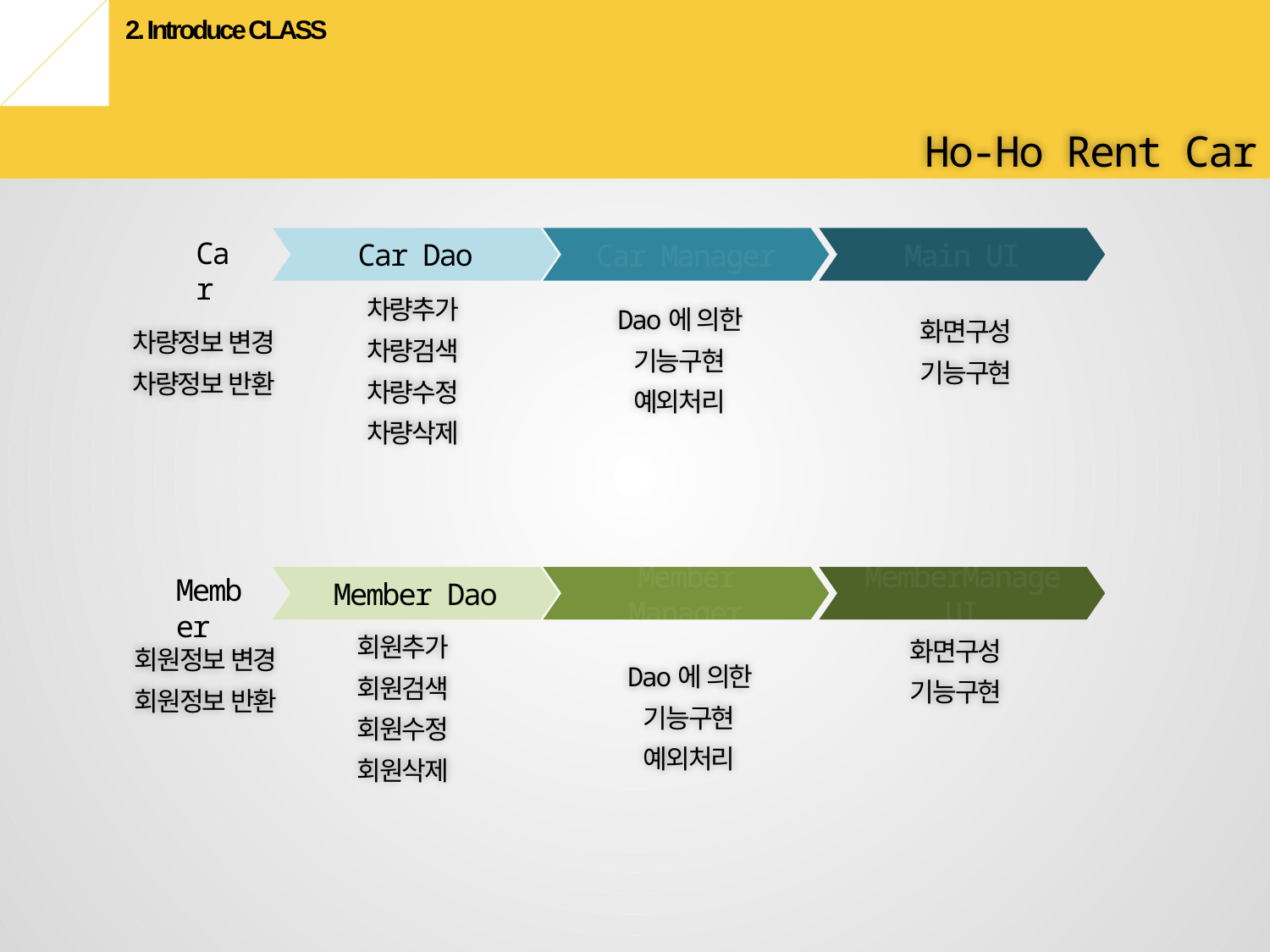

2. Introduce CLASS
Ho-Ho Rent Car
Car
Car Dao
Car Manager
Main UI

화면구성
기능구현
차량추가
차량검색
차량수정
차량삭제
Dao에 의한 기능구현
예외처리
차량정보 변경
차량정보 반환
Member

Member Dao
Member Manager
MemberManage UI
회원추가
회원검색
회원수정
회원삭제
화면구성
기능구현
회원정보 변경
회원정보 반환
Dao에 의한 기능구현
예외처리